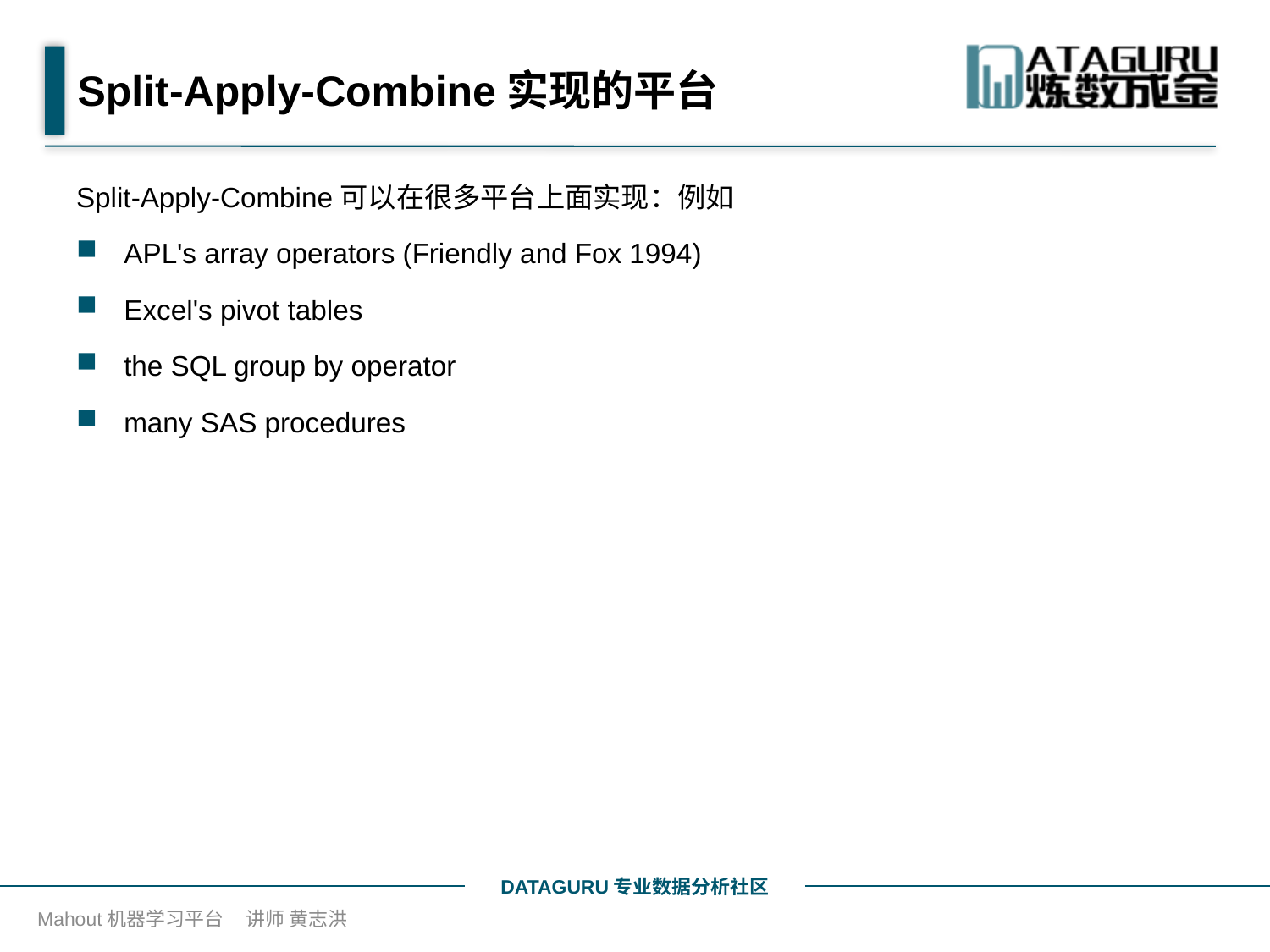

# Split-Apply-Combine实现的平台
Split-Apply-Combine可以在很多平台上面实现：例如
APL's array operators (Friendly and Fox 1994)
Excel's pivot tables
the SQL group by operator
many SAS procedures